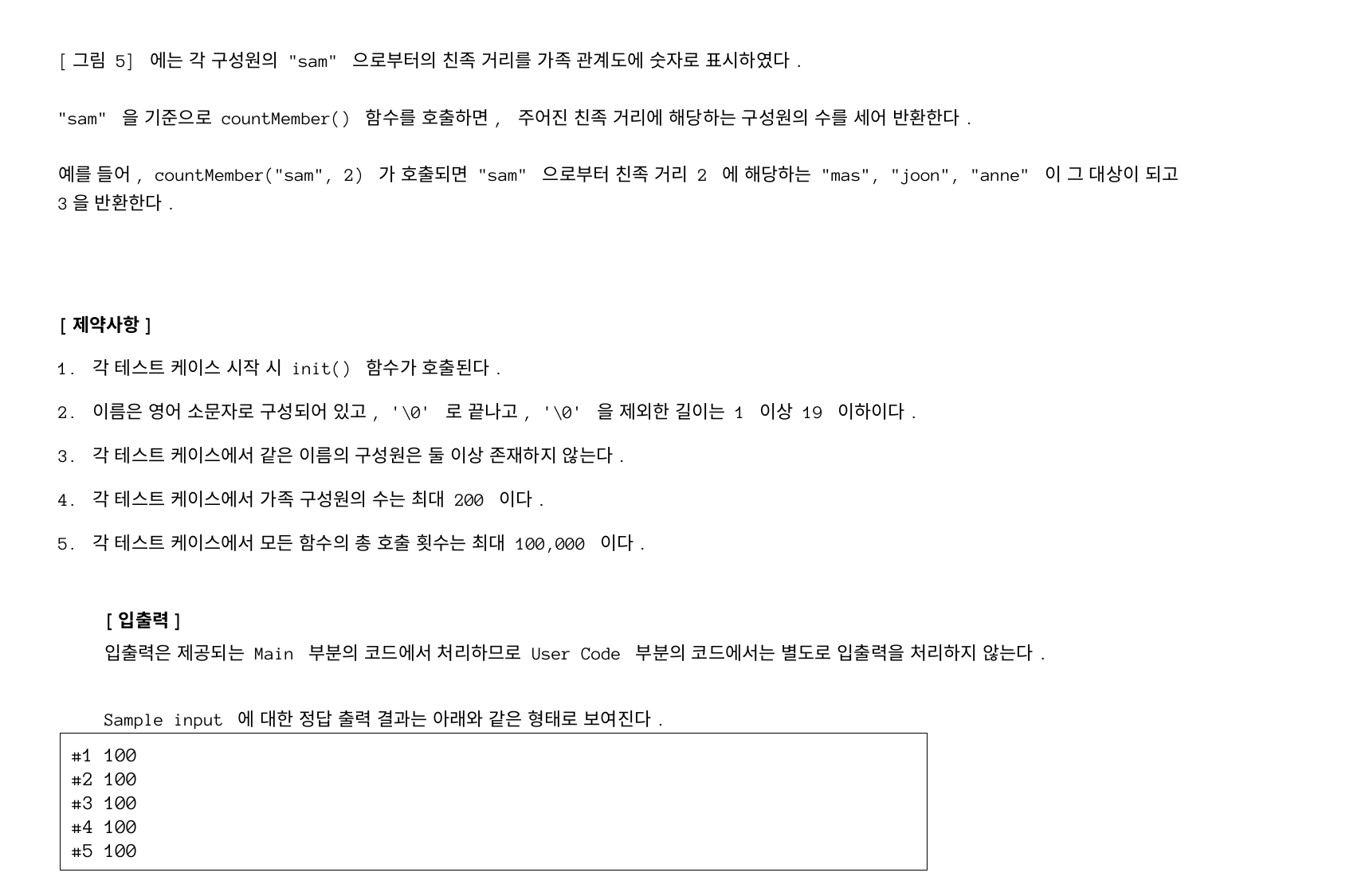

[그림 5] 에는 각 구성원의 "sam" 으로부터의 친족 거리를 가족 관계도에 숫자로 표시하였다.

"sam" 을 기준으로 countMember() 함수를 호출하면, 주어진 친족 거리에 해당하는 구성원의 수를 세어 반환한다.

예를 들어, countMember("sam", 2) 가 호출되면 "sam" 으로부터 친족 거리 2 에 해당하는 "mas", "joon", "anne" 이 그 대상이 되고 3을 반환한다.
[제약사항]
1. 각 테스트 케이스 시작 시 init() 함수가 호출된다.
2. 이름은 영어 소문자로 구성되어 있고, '\0' 로 끝나고, '\0' 을 제외한 길이는 1 이상 19 이하이다.
3. 각 테스트 케이스에서 같은 이름의 구성원은 둘 이상 존재하지 않는다.
4. 각 테스트 케이스에서 가족 구성원의 수는 최대 200 이다.1 )
5. 각 테스트 케이스에서 모든 함수의 총 호출 횟수는 최대 100,000 이다.)
[입출력]
입출력은 제공되는 Main 부분의 코드에서 처리하므로 User Code 부분의 코드에서는 별도로 입출력을 처리하지 않는다.

Sample input 에 대한 정답 출력 결과는 아래와 같은 형태로 보여진다.
#1 100
#2 100
#3 100
#4 100
#5 100